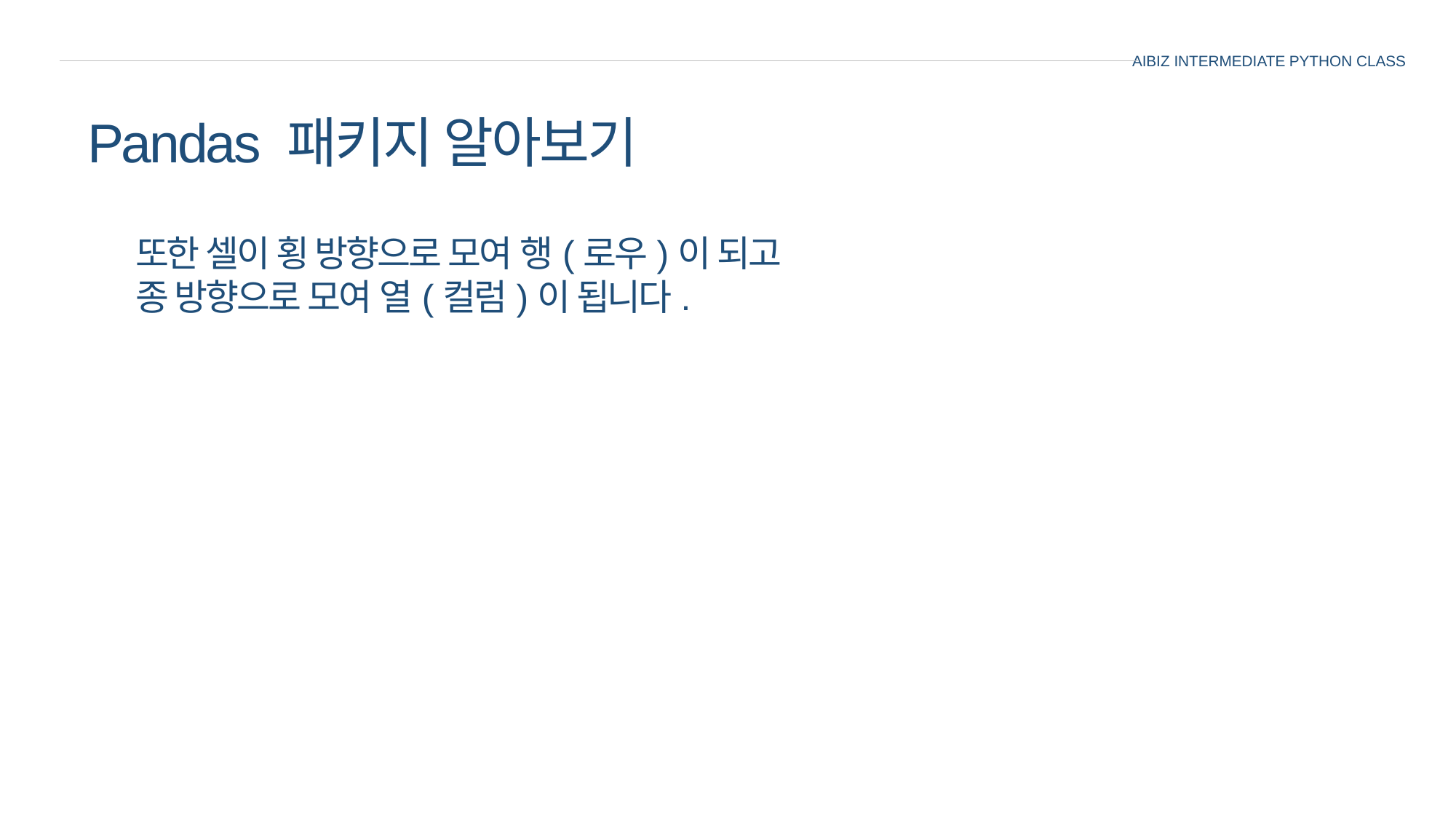

AIBIZ INTERMEDIATE PYTHON CLASS
Pandas 패키지 알아보기
또한 셀이 횡 방향으로 모여 행(로우)이 되고
종 방향으로 모여 열(컬럼)이 됩니다.